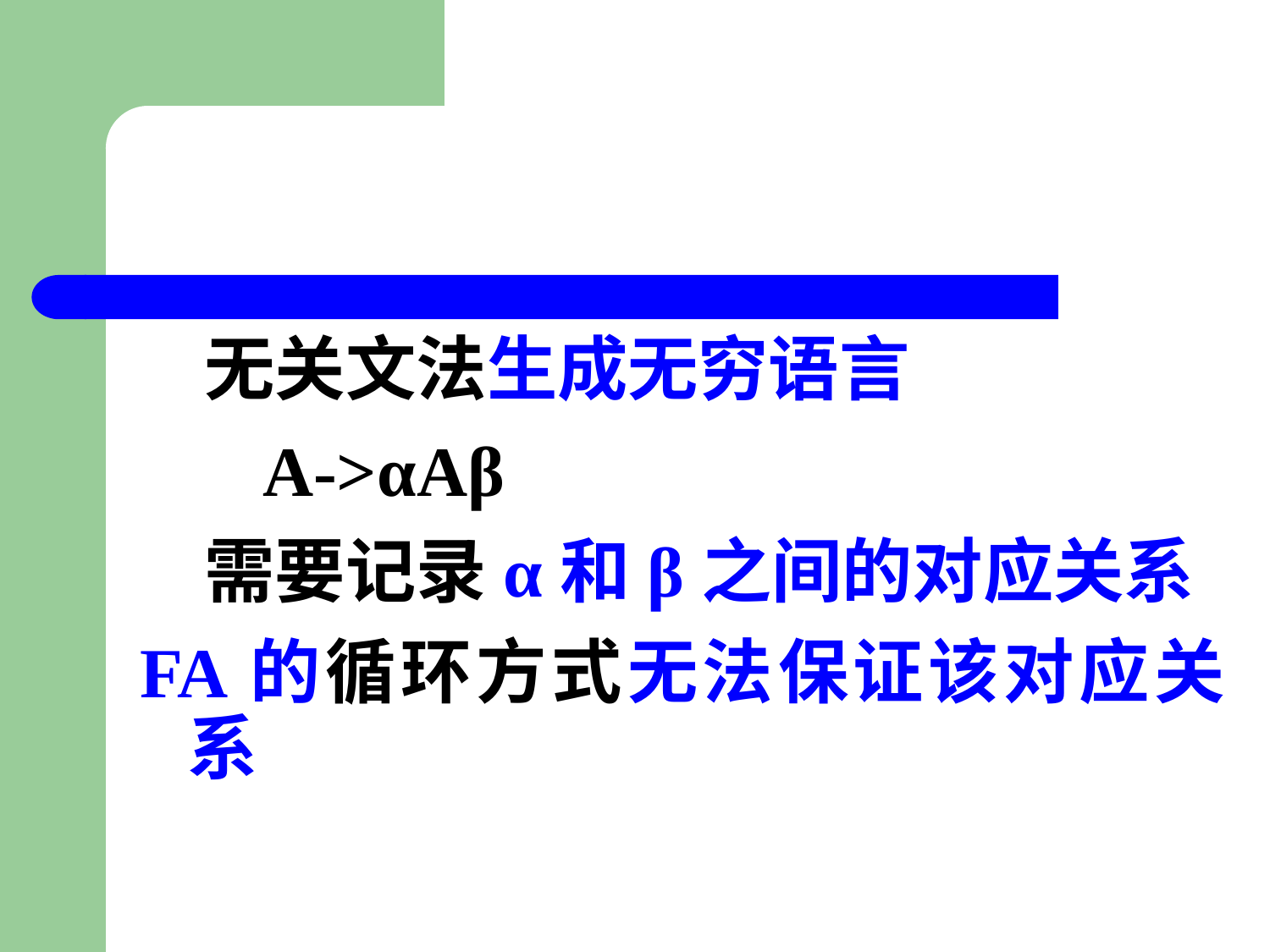

#
   无关文法生成无穷语言
       A->αAβ
   需要记录α和β之间的对应关系
FA的循环方式无法保证该对应关系